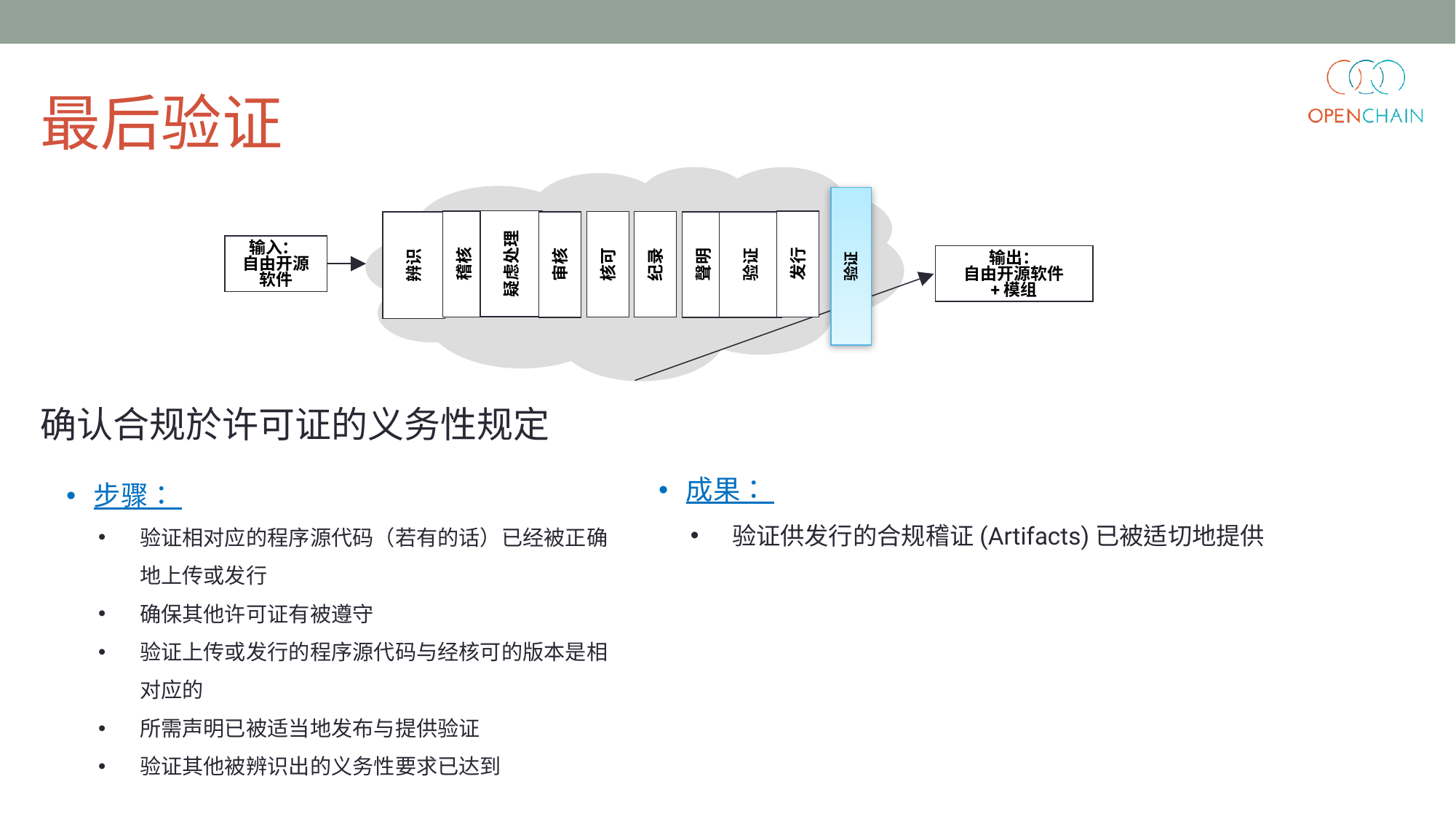

最后验证

疑虑处理
验证
辨识
输入：
自由开源软件
稽核
发行
纪录
核可
审核
聲明
输出：
自由开源软件
+模组

验证
确认合规於许可证的义务性规定
成果：
验证供发行的合规稽证(Artifacts)已被适切地提供

步骤：
验证相对应的程序源代码（若有的话）已经被正确地上传或发行
确保其他许可证有被遵守
验证上传或发行的程序源代码与经核可的版本是相对应的
所需声明已被适当地发布与提供验证
验证其他被辨识出的义务性要求已达到